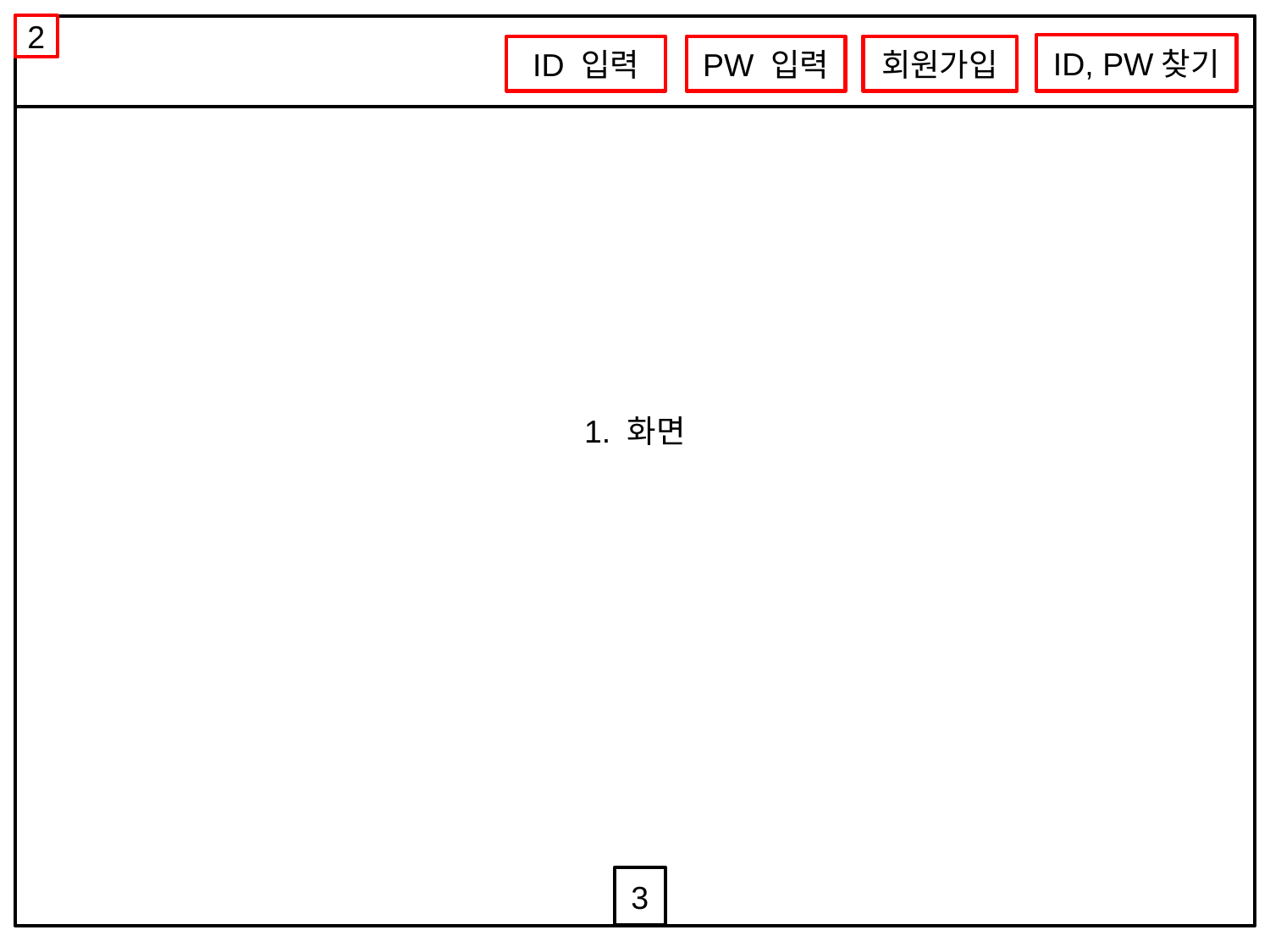

2

ID, PW찾기
ID 입력
PW 입력
회원가입

1. 화면
3